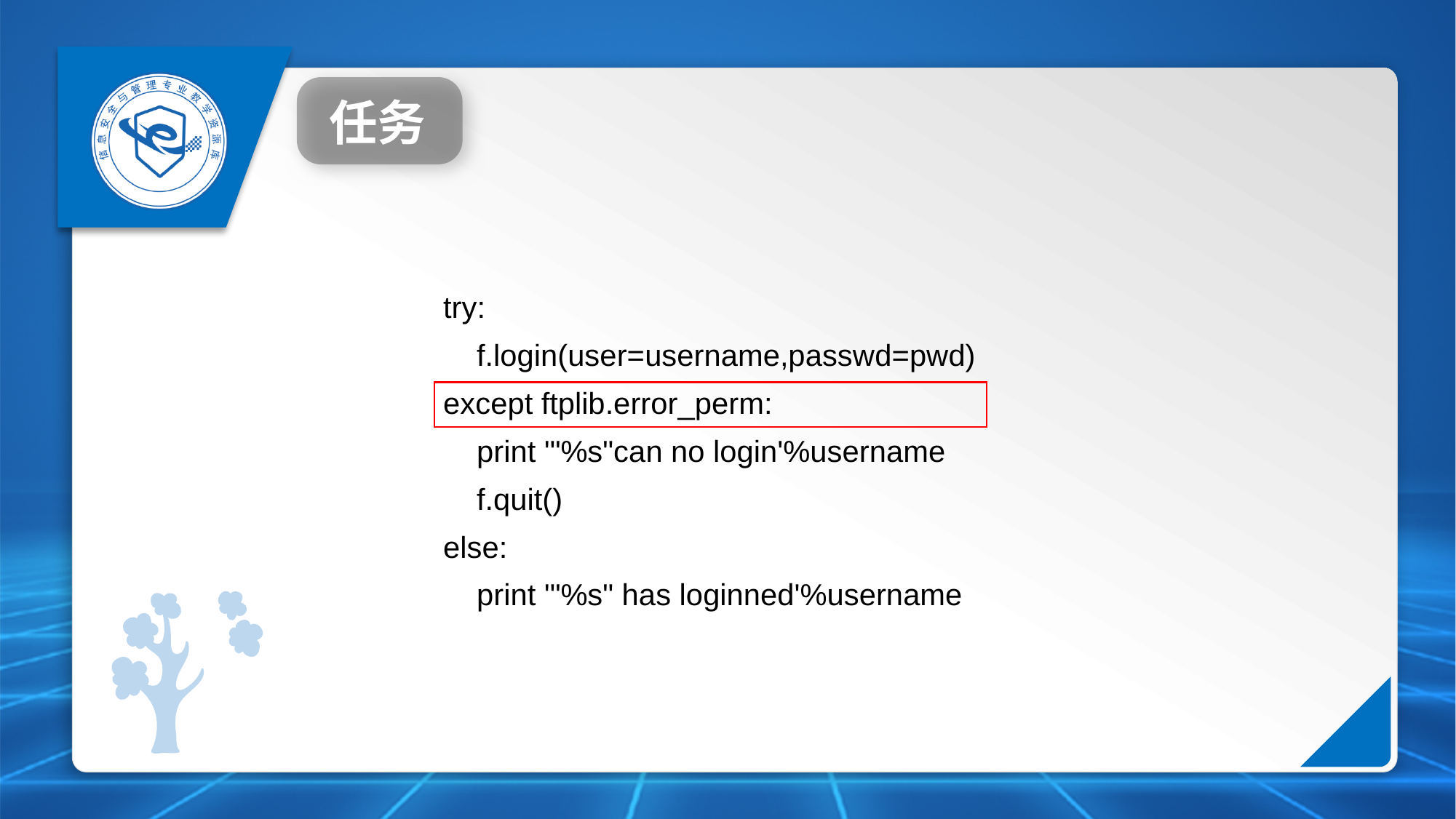

任务
try:
    f.login(user=username,passwd=pwd)
except ftplib.error_perm:
    print '"%s"can no login'%username
    f.quit()
else:
    print '"%s" has loginned'%username